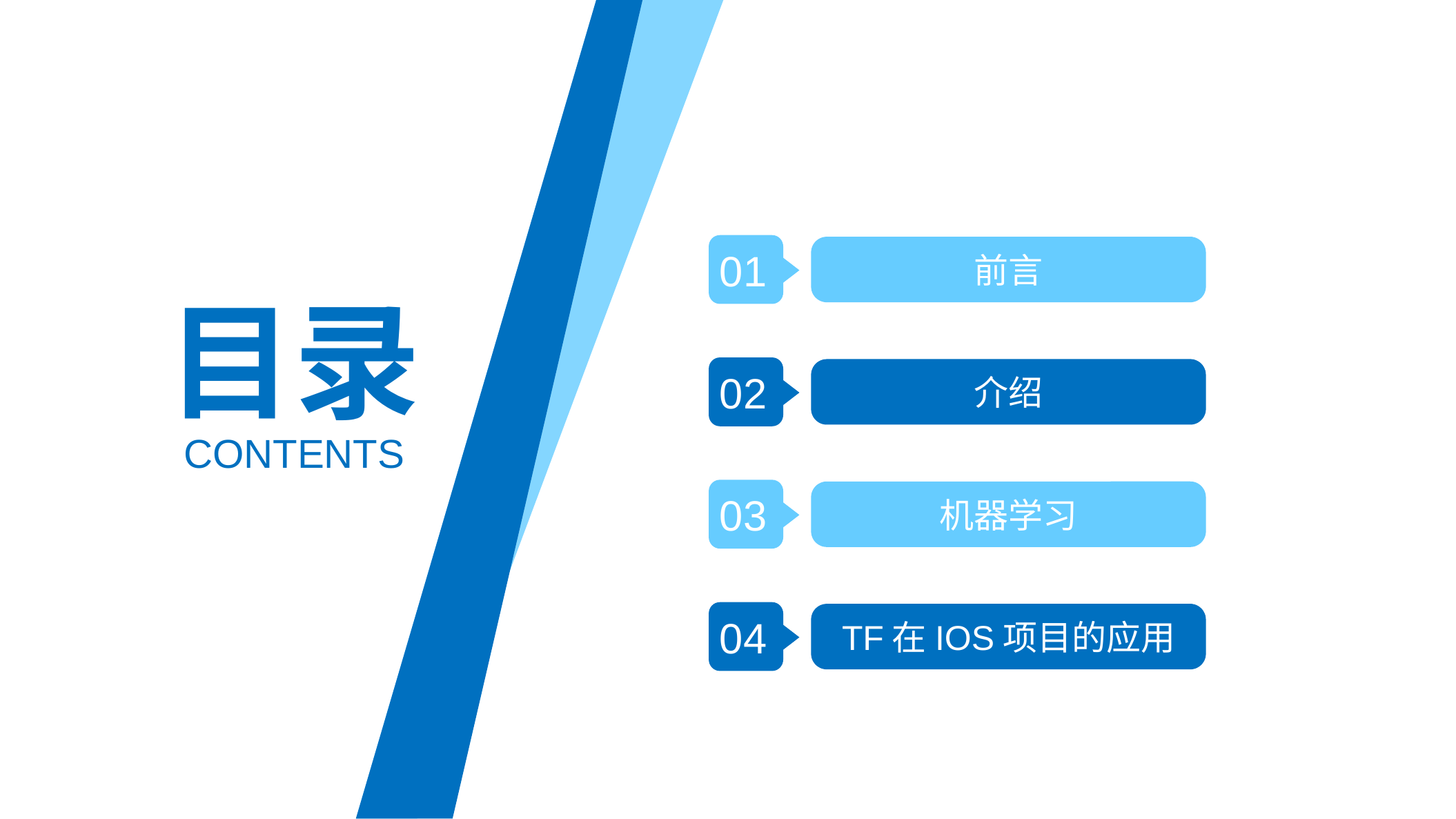

01
前言
目录
02
介绍
CONTENTS
03
机器学习
04
TF在IOS项目的应用